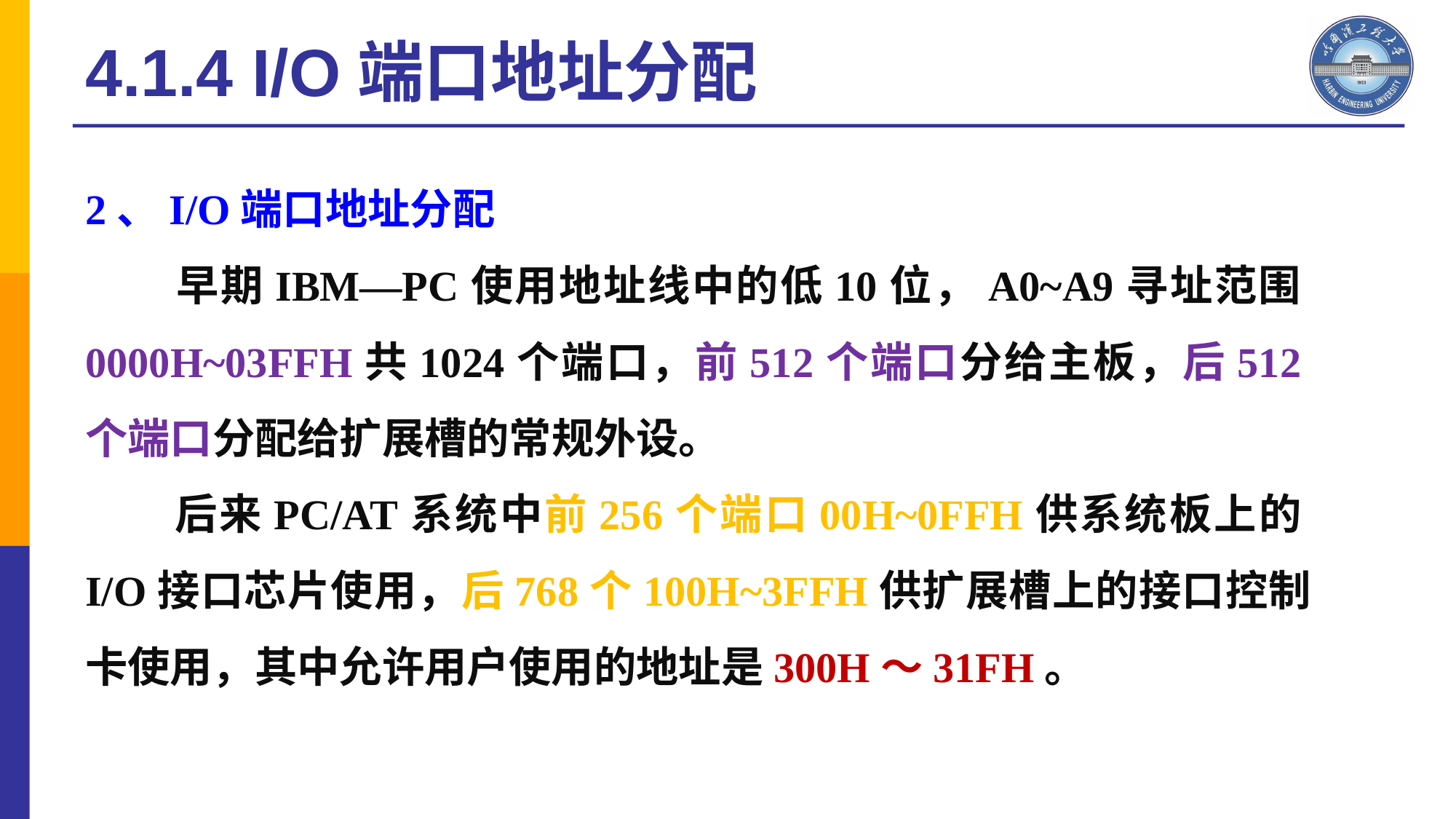

4.1.4 I/O端口地址分配
2、I/O端口地址分配
        早期IBM—PC使用地址线中的低10位，A0~A9寻址范围0000H~03FFH共1024个端口，前512个端口分给主板，后512个端口分配给扩展槽的常规外设。
　　后来PC/AT系统中前256个端口00H~0FFH供系统板上的I/O接口芯片使用，后768个100H~3FFH供扩展槽上的接口控制卡使用，其中允许用户使用的地址是300H～31FH。